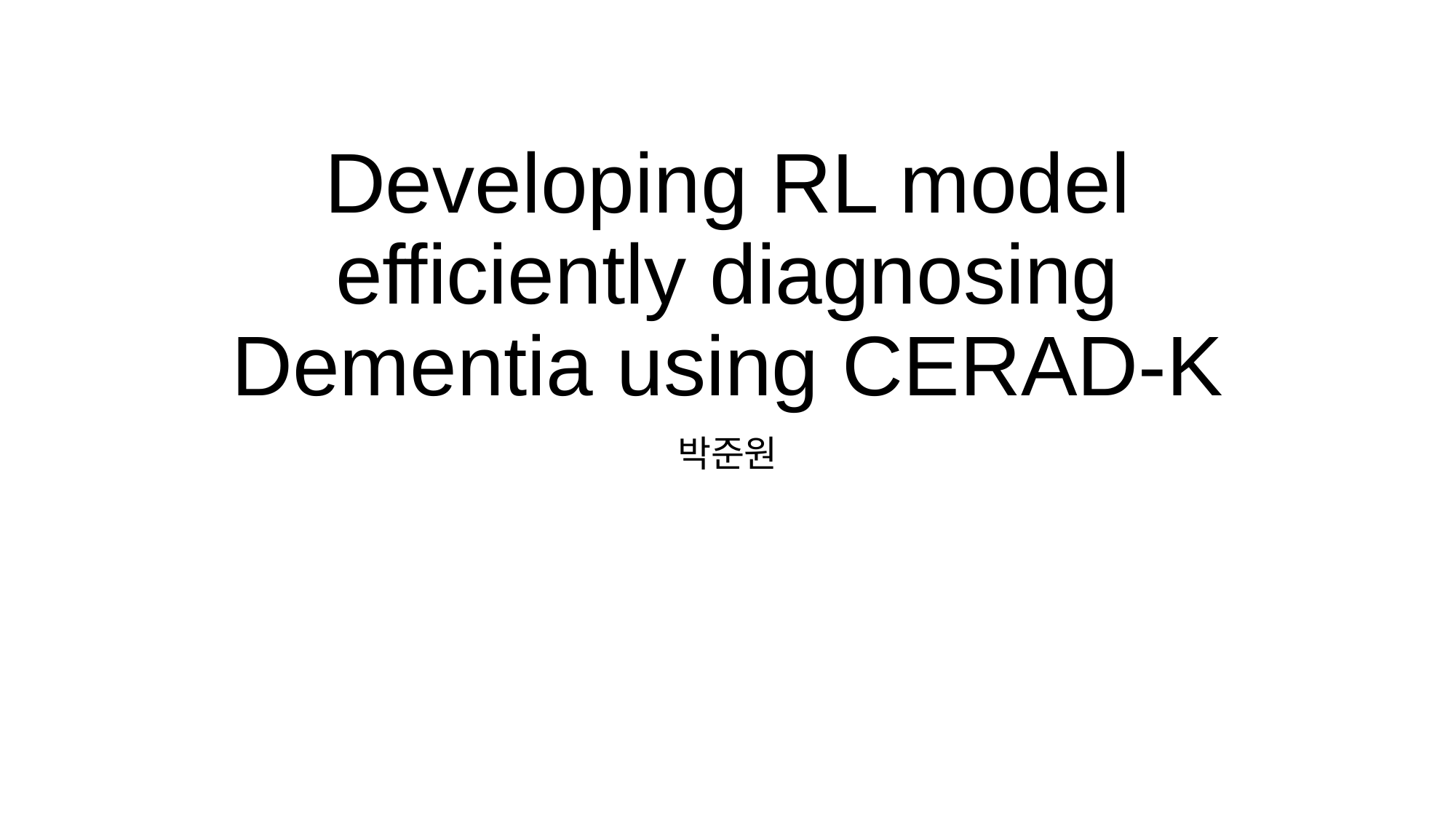

# Developing RL model efficiently diagnosing Dementia using CERAD-K
박준원